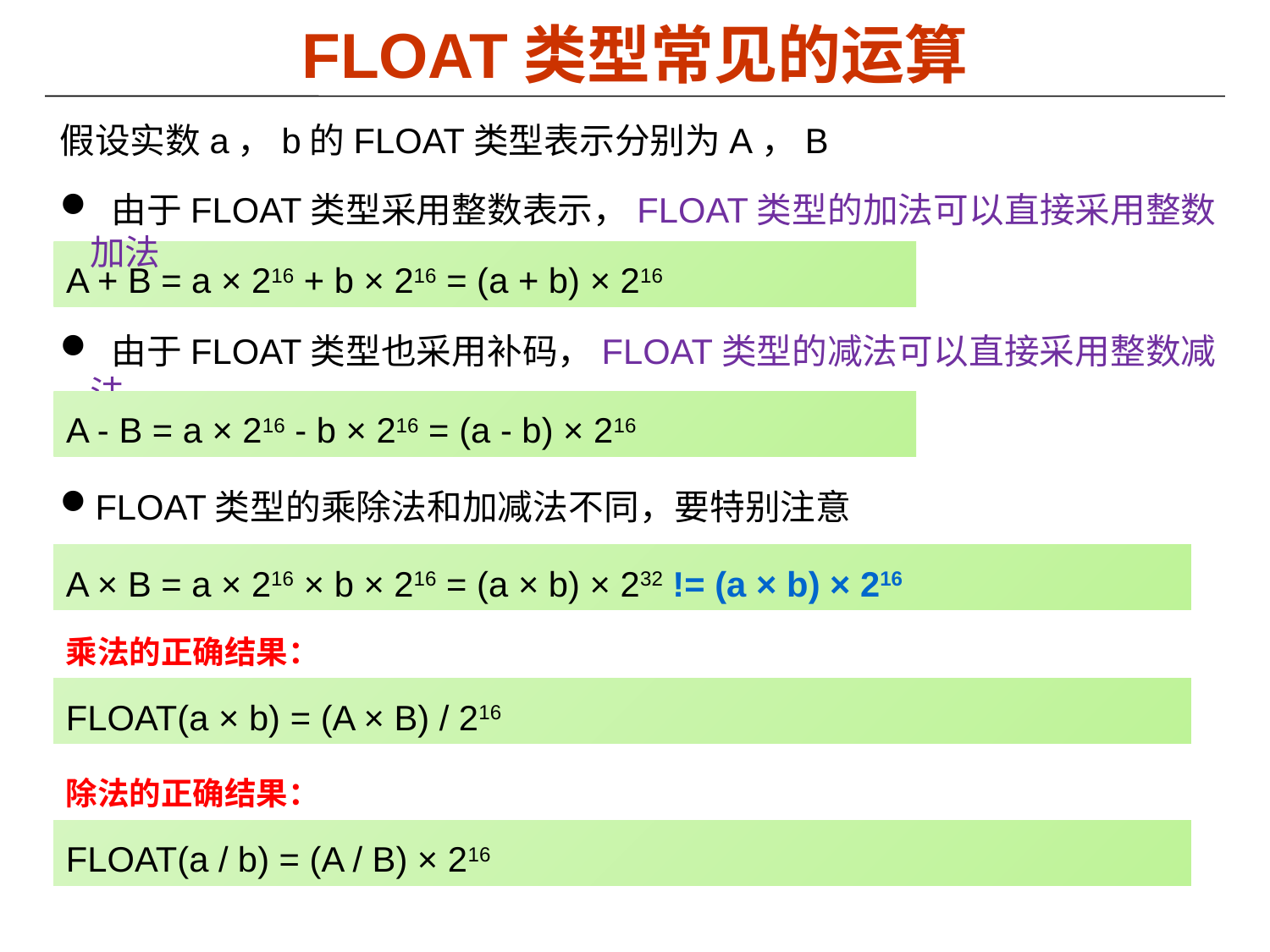

# FLOAT类型常见的运算
假设实数a，b的FLOAT类型表示分别为A，B
 由于FLOAT类型采用整数表示，FLOAT类型的加法可以直接采用整数加法
A + B = a × 216 + b × 216 = (a + b) × 216
 由于FLOAT类型也采用补码，FLOAT类型的减法可以直接采用整数减法
A - B = a × 216 - b × 216 = (a - b) × 216
FLOAT类型的乘除法和加减法不同，要特别注意
A × B = a × 216 × b × 216 = (a × b) × 232 != (a × b) × 216
乘法的正确结果：
FLOAT(a × b) = (A × B) / 216
除法的正确结果：
FLOAT(a / b) = (A / B) × 216